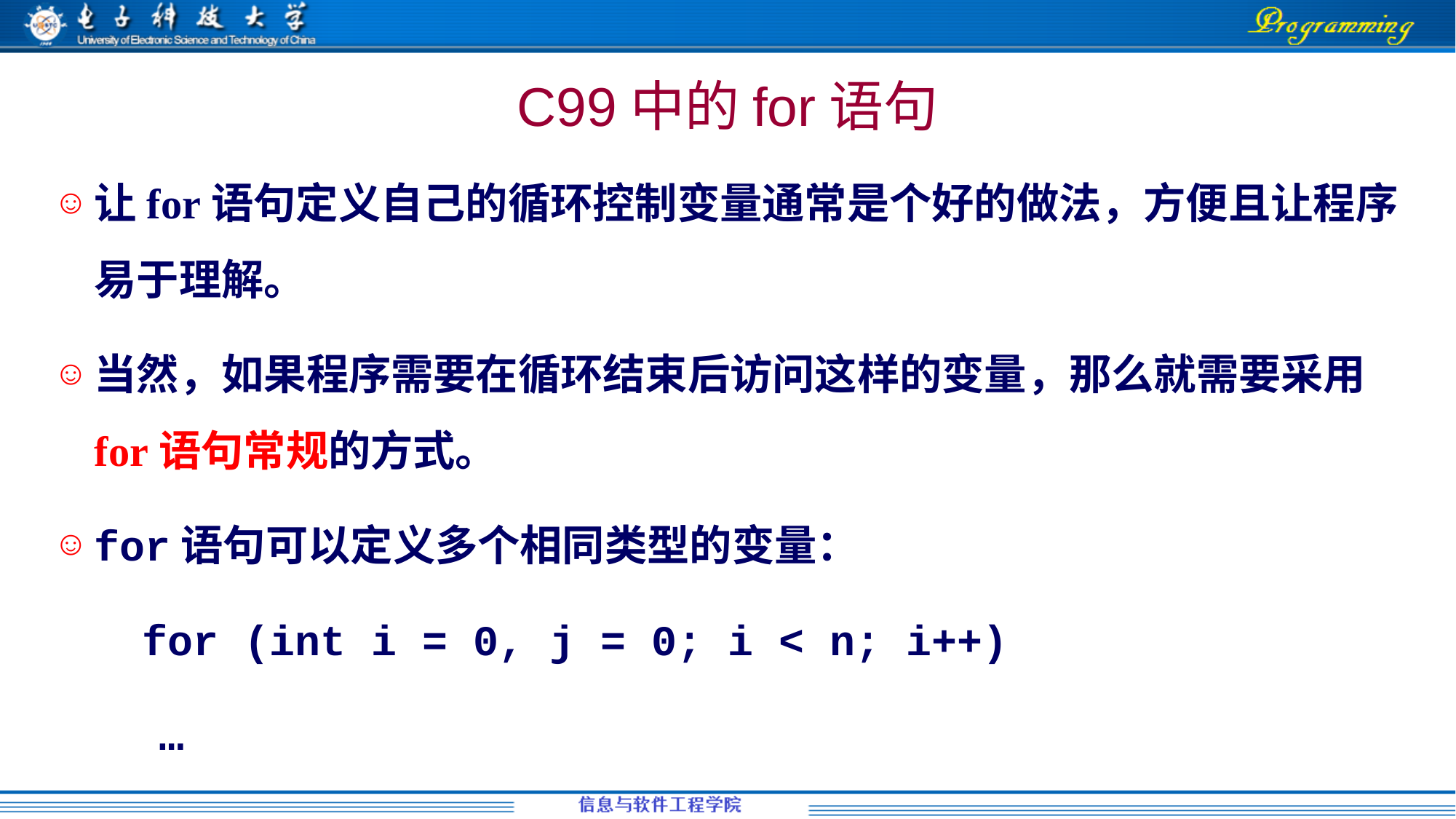

C99中的for语句
让for语句定义自己的循环控制变量通常是个好的做法，方便且让程序易于理解。
当然，如果程序需要在循环结束后访问这样的变量，那么就需要采用for语句常规的方式。
for语句可以定义多个相同类型的变量：
	for (int i = 0, j = 0; i < n; i++)
  …